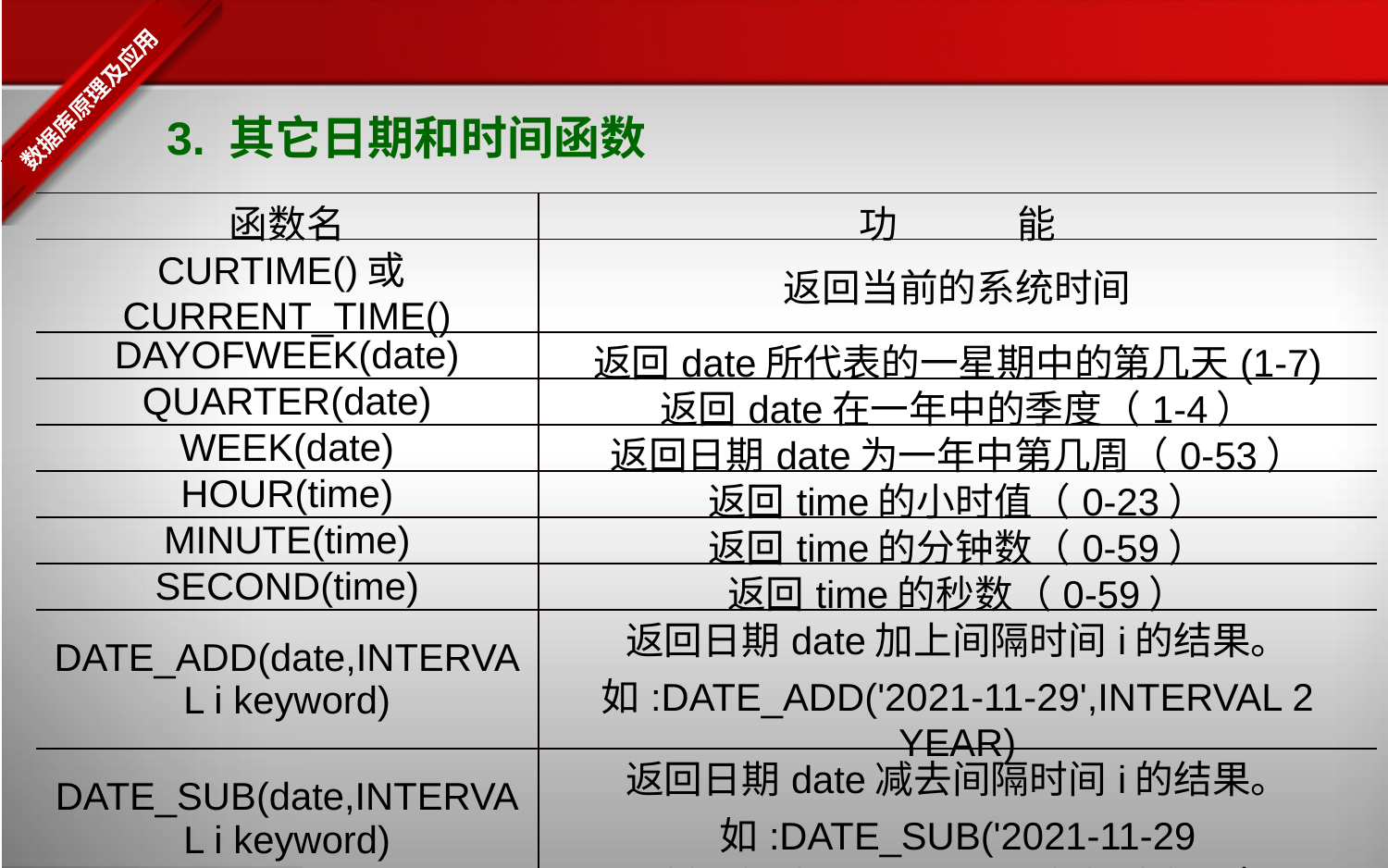

3. 其它日期和时间函数
| 函数名 | 功 能 |
| --- | --- |
| CURTIME()或CURRENT\_TIME() | 返回当前的系统时间 |
| DAYOFWEEK(date) | 返回date所代表的一星期中的第几天(1-7) |
| QUARTER(date) | 返回date在一年中的季度（1-4） |
| WEEK(date) | 返回日期date为一年中第几周（0-53） |
| HOUR(time) | 返回time的小时值（0-23） |
| MINUTE(time) | 返回time的分钟数（0-59） |
| SECOND(time) | 返回time的秒数（0-59） |
| DATE\_ADD(date,INTERVAL i keyword) | 返回日期date加上间隔时间i的结果。如:DATE\_ADD('2021-11-29',INTERVAL 2 YEAR) |
| DATE\_SUB(date,INTERVAL i keyword) | 返回日期date减去间隔时间i的结果。如:DATE\_SUB('2021-11-29 20:10:58',INTERVAL 10 SECOND) |
| DATEDIFF(date1,date2) | 返回起始时间date1和结束时间date2之间的天数。 |